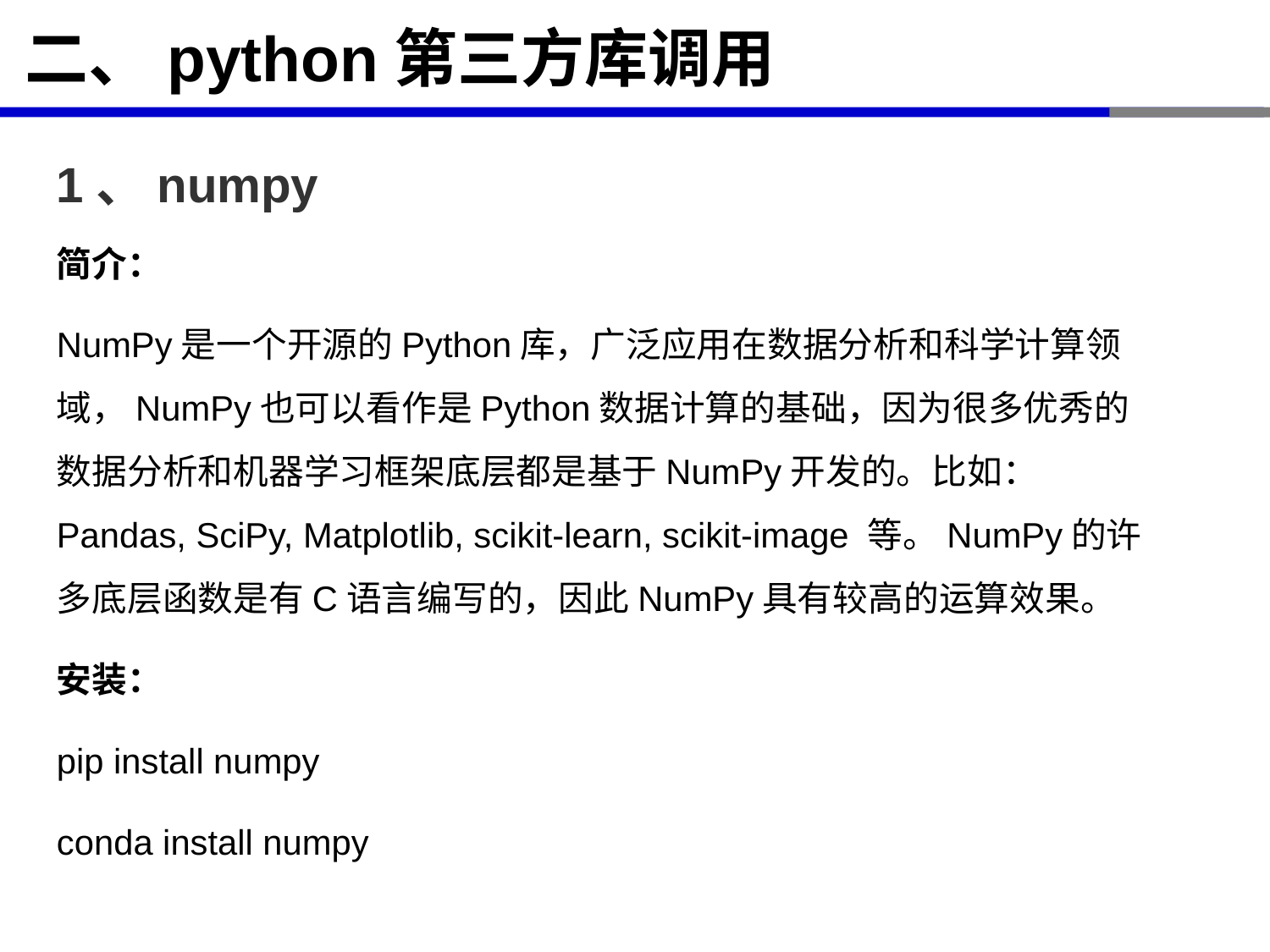

# 二、python第三方库调用
1、numpy
简介：
NumPy是一个开源的Python库，广泛应用在数据分析和科学计算领域，NumPy也可以看作是Python数据计算的基础，因为很多优秀的数据分析和机器学习框架底层都是基于NumPy开发的。比如：Pandas, SciPy, Matplotlib, scikit-learn, scikit-image 等。NumPy的许多底层函数是有C语言编写的，因此NumPy具有较高的运算效果。
安装：
pip install numpy
conda install numpy